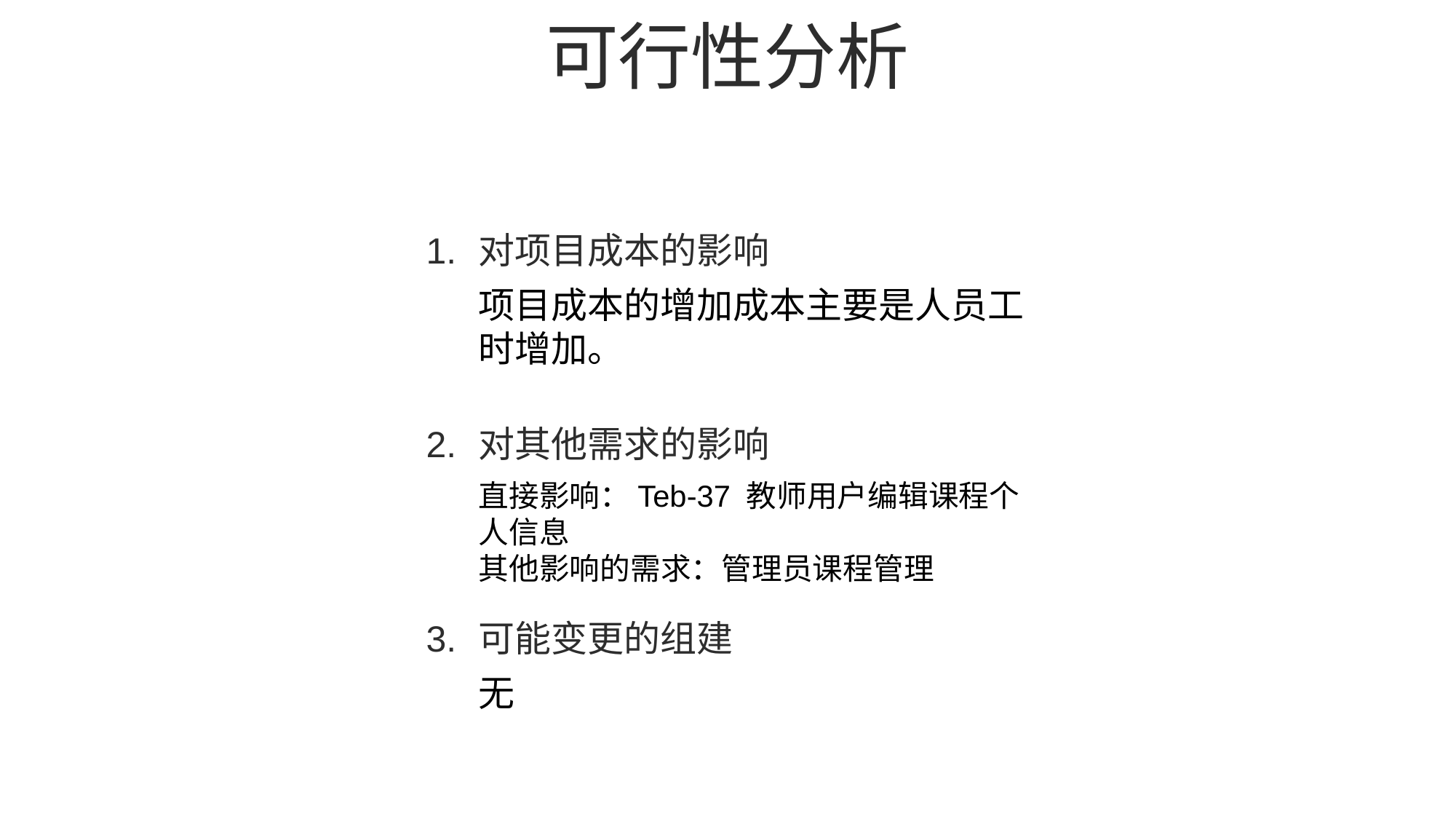

可行性分析
1.
对项目成本的影响
项目成本的增加成本主要是人员工时增加。
2.
对其他需求的影响
直接影响：Teb-37 教师用户编辑课程个人信息
其他影响的需求：管理员课程管理
3.
可能变更的组建
无